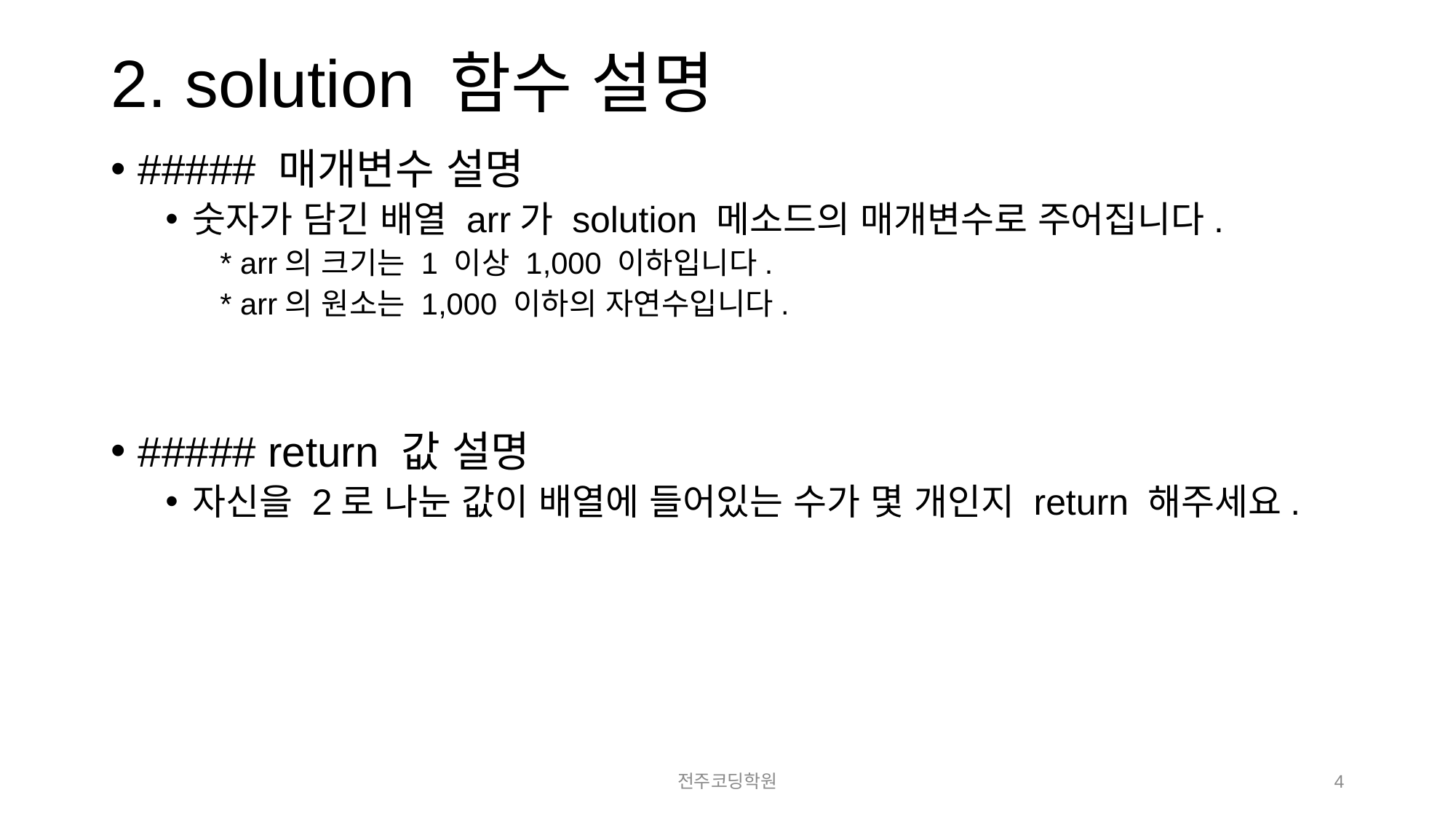

# 2. solution 함수 설명
##### 매개변수 설명
숫자가 담긴 배열 arr가 solution 메소드의 매개변수로 주어집니다.
* arr의 크기는 1 이상 1,000 이하입니다.
* arr의 원소는 1,000 이하의 자연수입니다.

##### return 값 설명
자신을 2로 나눈 값이 배열에 들어있는 수가 몇 개인지 return 해주세요.
전주코딩학원
4